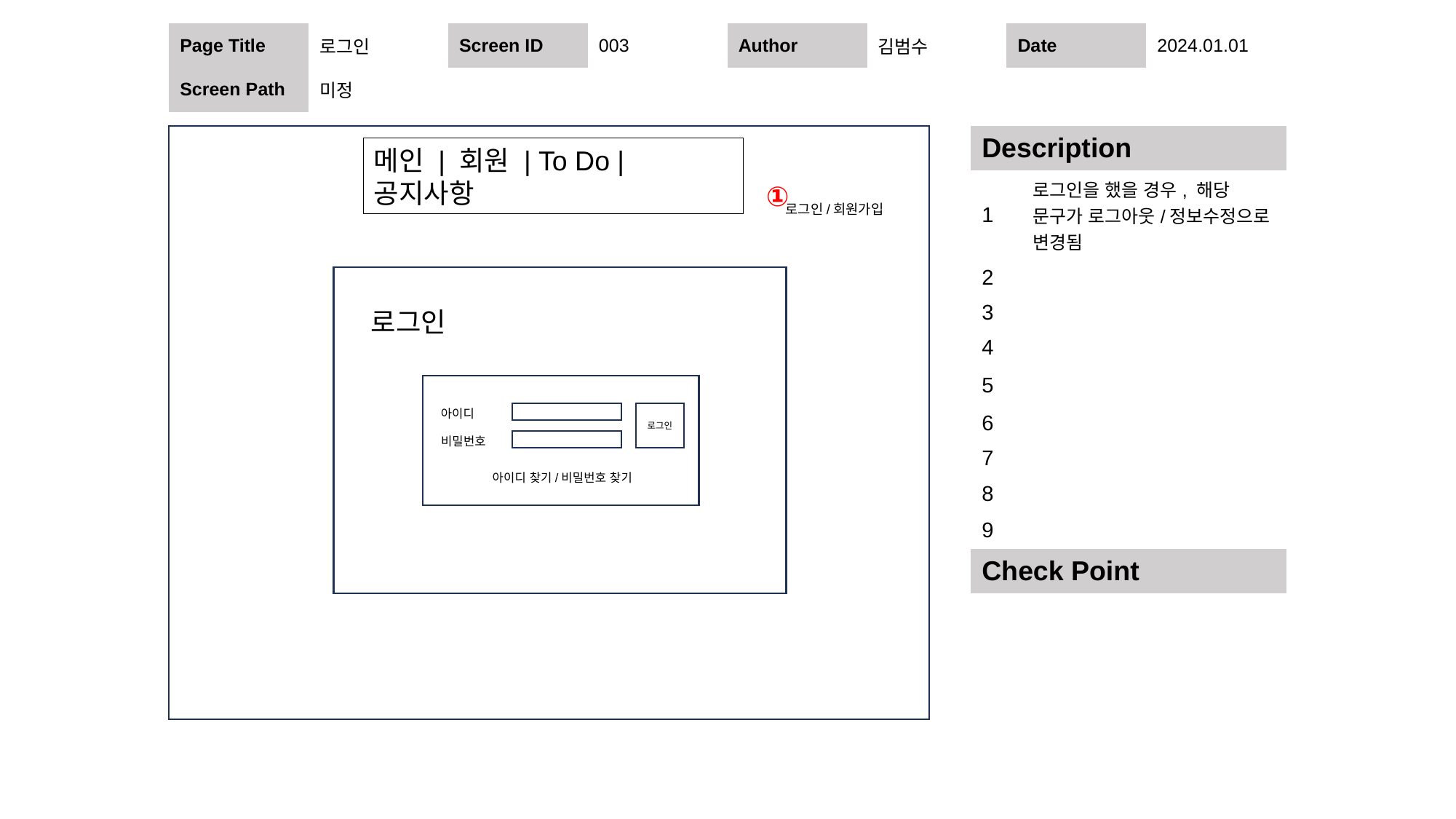

| Page Title | 로그인 | Screen ID | 003 | Author | 김범수 | Date | 2024.01.01 |
| --- | --- | --- | --- | --- | --- | --- | --- |
| Screen Path | 미정 |  |  |  |  |  |  |

| Description |  |
| --- | --- |
| 1 | 로그인을 했을 경우, 해당 문구가 로그아웃/정보수정으로 변경됨 |
| 2 |  |
| 3 |  |
| 4 |  |
| 5 |  |
| 6 |  |
| 7 |  |
| 8 |  |
| 9 |  |
| Check Point |  |
|  |  |
메인 | 회원 | To Do | 공지사항
①
로그인/회원가입

로그인

아이디

로그인
비밀번호

아이디 찾기/비밀번호 찾기